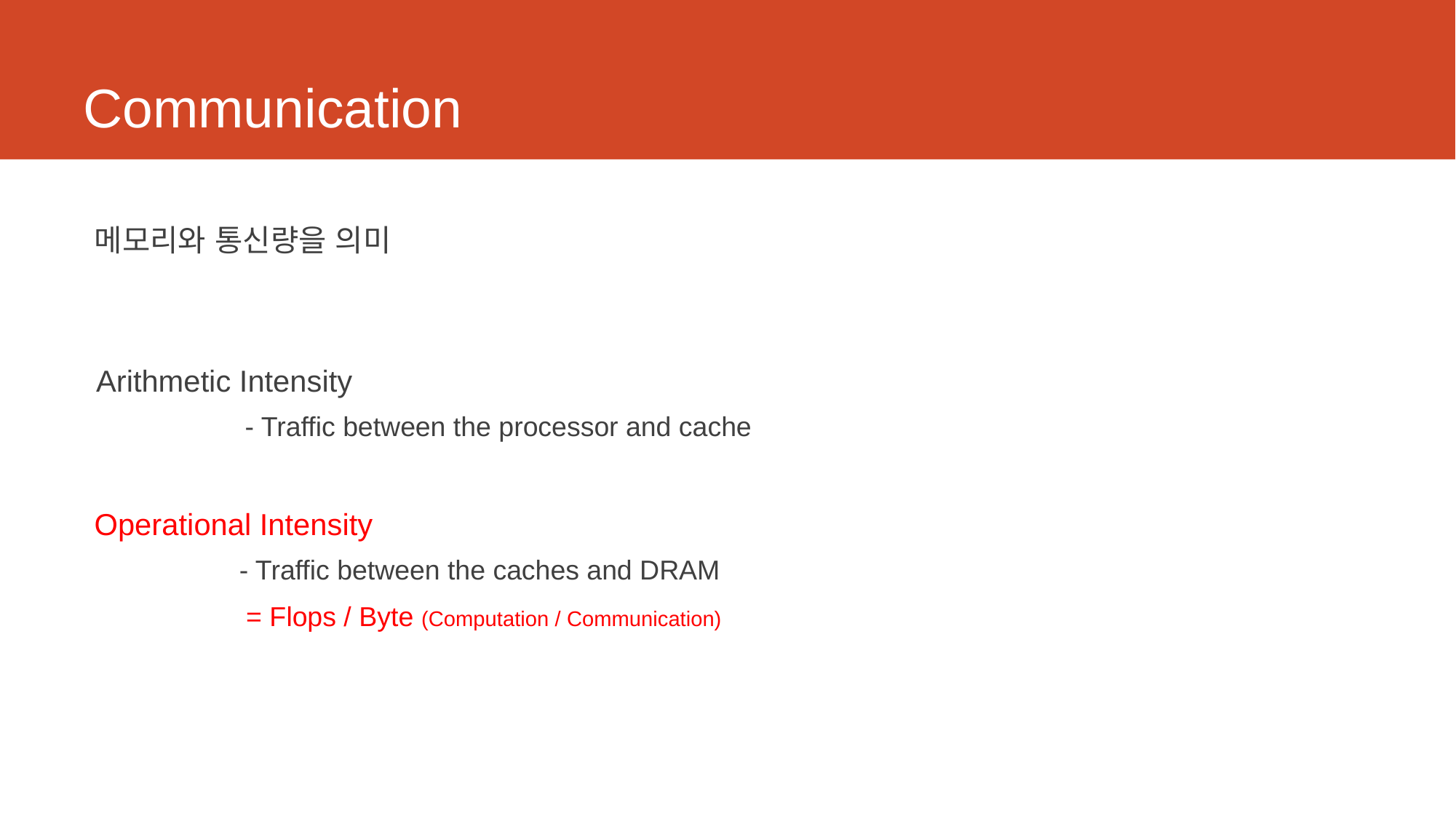

# Communication
메모리와 통신량을 의미
Arithmetic Intensity
- Traffic between the processor and cache
Operational Intensity
- Traffic between the caches and DRAM
= Flops / Byte (Computation / Communication)